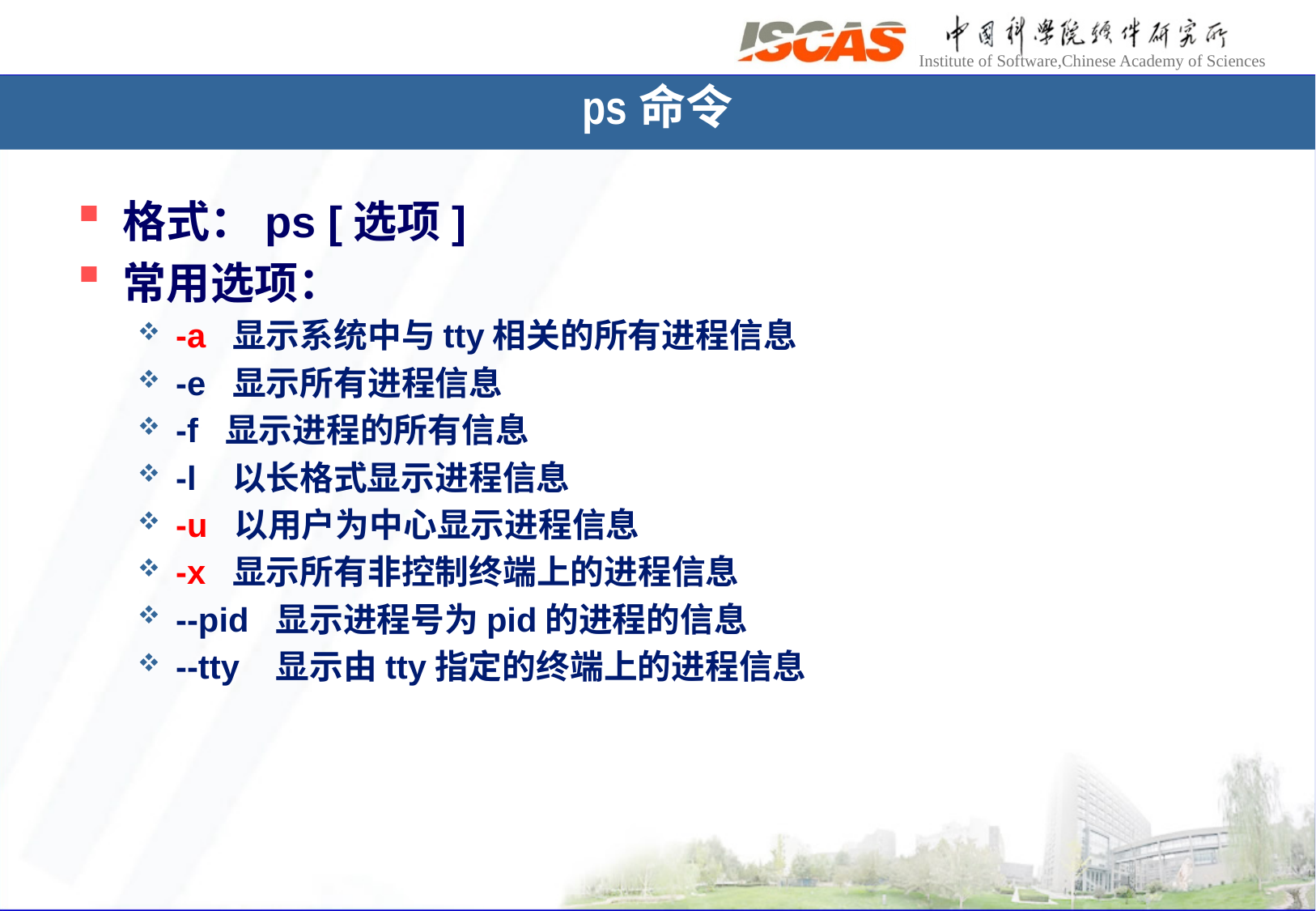

# ps命令
格式：ps [选项]
常用选项：
-a  显示系统中与tty相关的所有进程信息
-e  显示所有进程信息
-f  显示进程的所有信息
-l   以长格式显示进程信息
-u  以用户为中心显示进程信息
-x  显示所有非控制终端上的进程信息
--pid  显示进程号为pid的进程的信息
--tty   显示由tty指定的终端上的进程信息